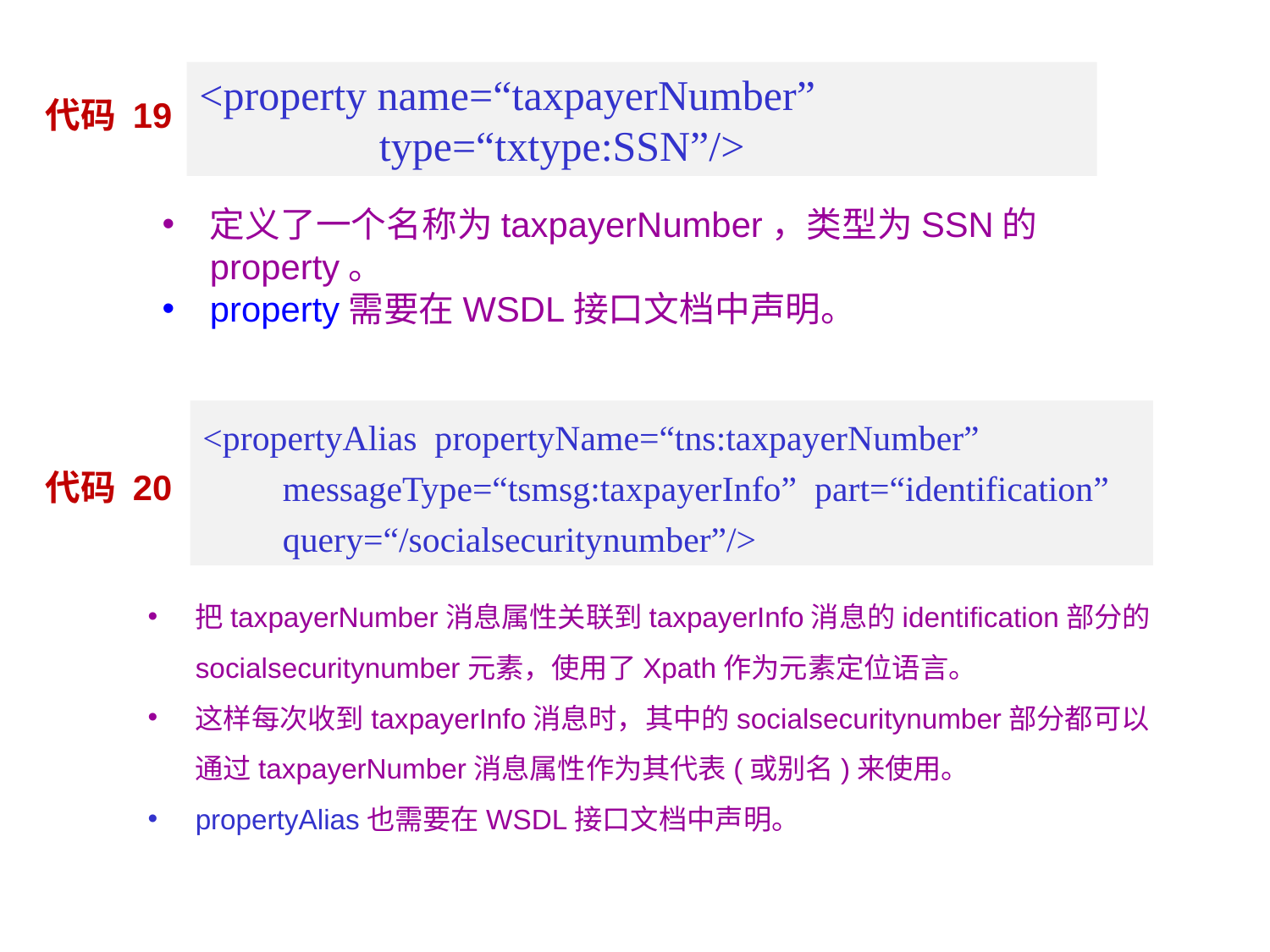

<property name=“taxpayerNumber”
                 type=“txtype:SSN”/>
代码 19
定义了一个名称为taxpayerNumber，类型为SSN的property。
property需要在WSDL接口文档中声明。
<propertyAlias  propertyName=“tns:taxpayerNumber”
         messageType=“tsmsg:taxpayerInfo”  part=“identification”
         query=“/socialsecuritynumber”/>
代码 20
把taxpayerNumber消息属性关联到taxpayerInfo消息的identification部分的socialsecuritynumber元素，使用了Xpath作为元素定位语言。
这样每次收到taxpayerInfo消息时，其中的socialsecuritynumber部分都可以通过taxpayerNumber消息属性作为其代表(或别名)来使用。
propertyAlias也需要在WSDL接口文档中声明。